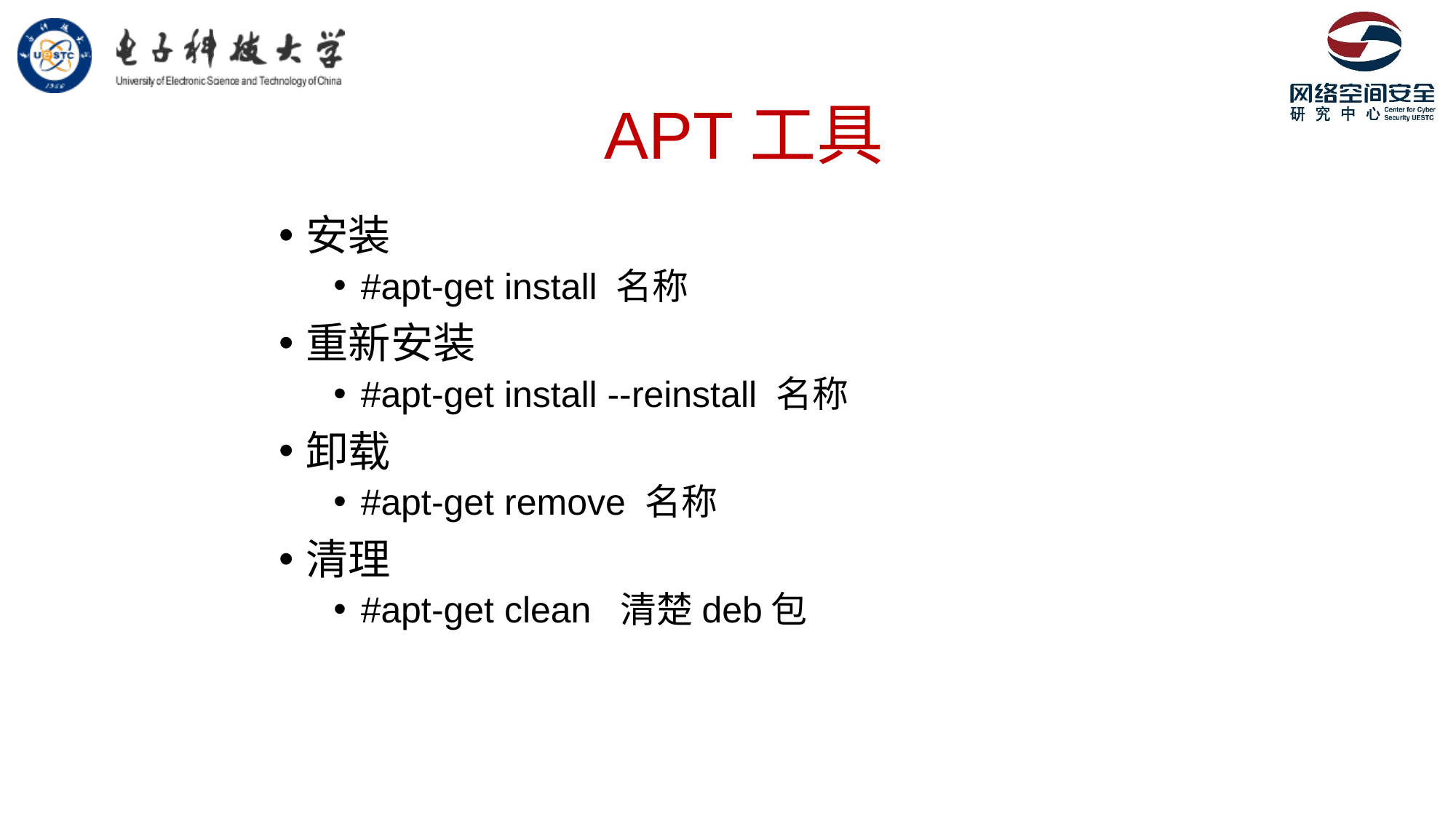

# APT工具
安装
#apt-get install 名称
重新安装
#apt-get install --reinstall 名称
卸载
#apt-get remove 名称
清理
#apt-get clean  清楚deb包